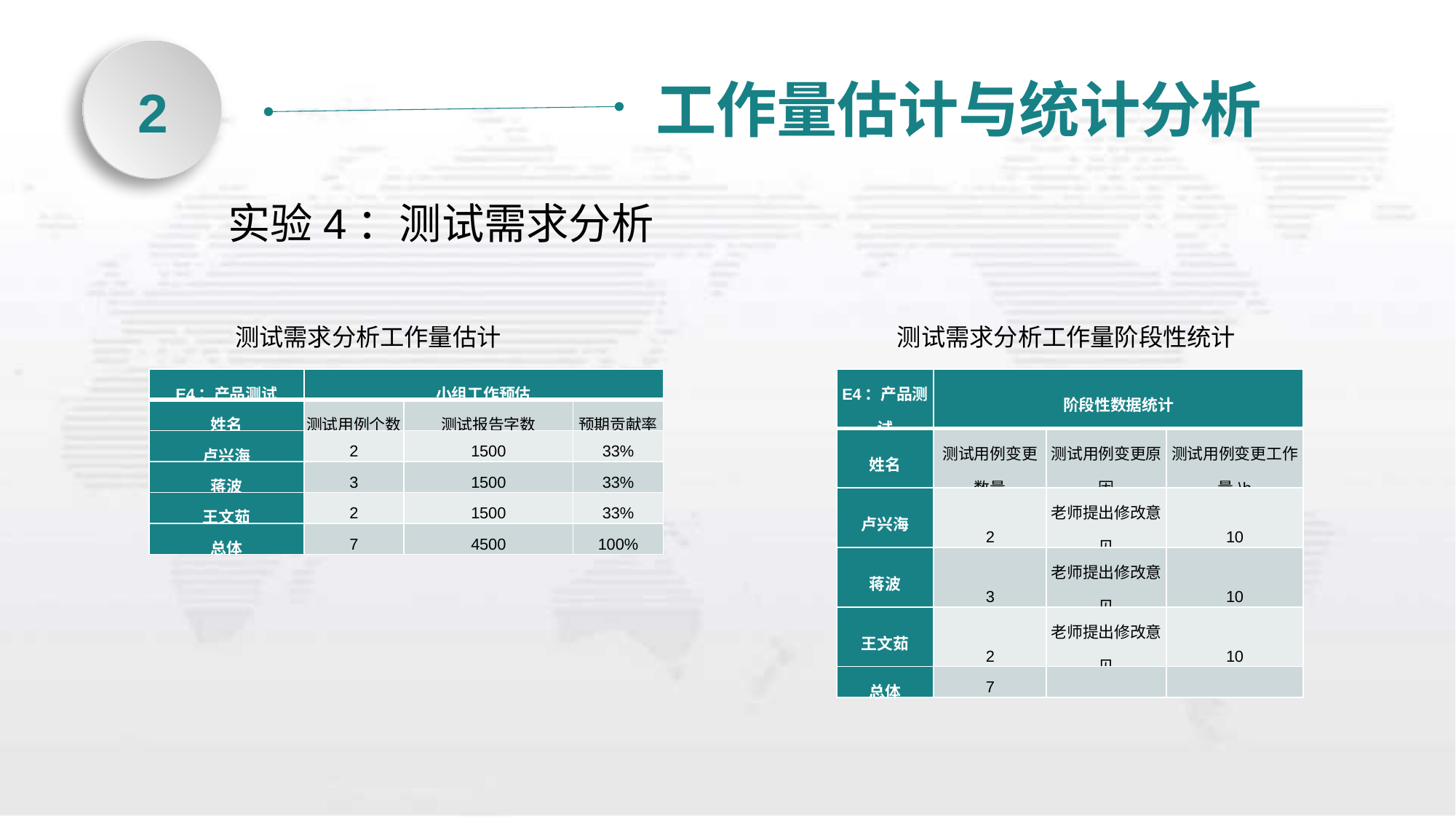

工作量估计与统计分析
2
实验4：测试需求分析
测试需求分析工作量估计
测试需求分析工作量阶段性统计
| E4：产品测试 | 小组工作预估 |  |  |
| --- | --- | --- | --- |
| 姓名 | 测试用例个数 | 测试报告字数 | 预期贡献率 |
| 卢兴海 | 2 | 1500 | 33% |
| 蒋波 | 3 | 1500 | 33% |
| 王文茹 | 2 | 1500 | 33% |
| 总体 | 7 | 4500 | 100% |
| E4：产品测试 | 阶段性数据统计 |  |  |
| --- | --- | --- | --- |
| 姓名 | 测试用例变更数量 | 测试用例变更原因 | 测试用例变更工作量\h |
| 卢兴海 | 2 | 老师提出修改意见 | 10 |
| 蒋波 | 3 | 老师提出修改意见 | 10 |
| 王文茹 | 2 | 老师提出修改意见 | 10 |
| 总体 | 7 |  |  |